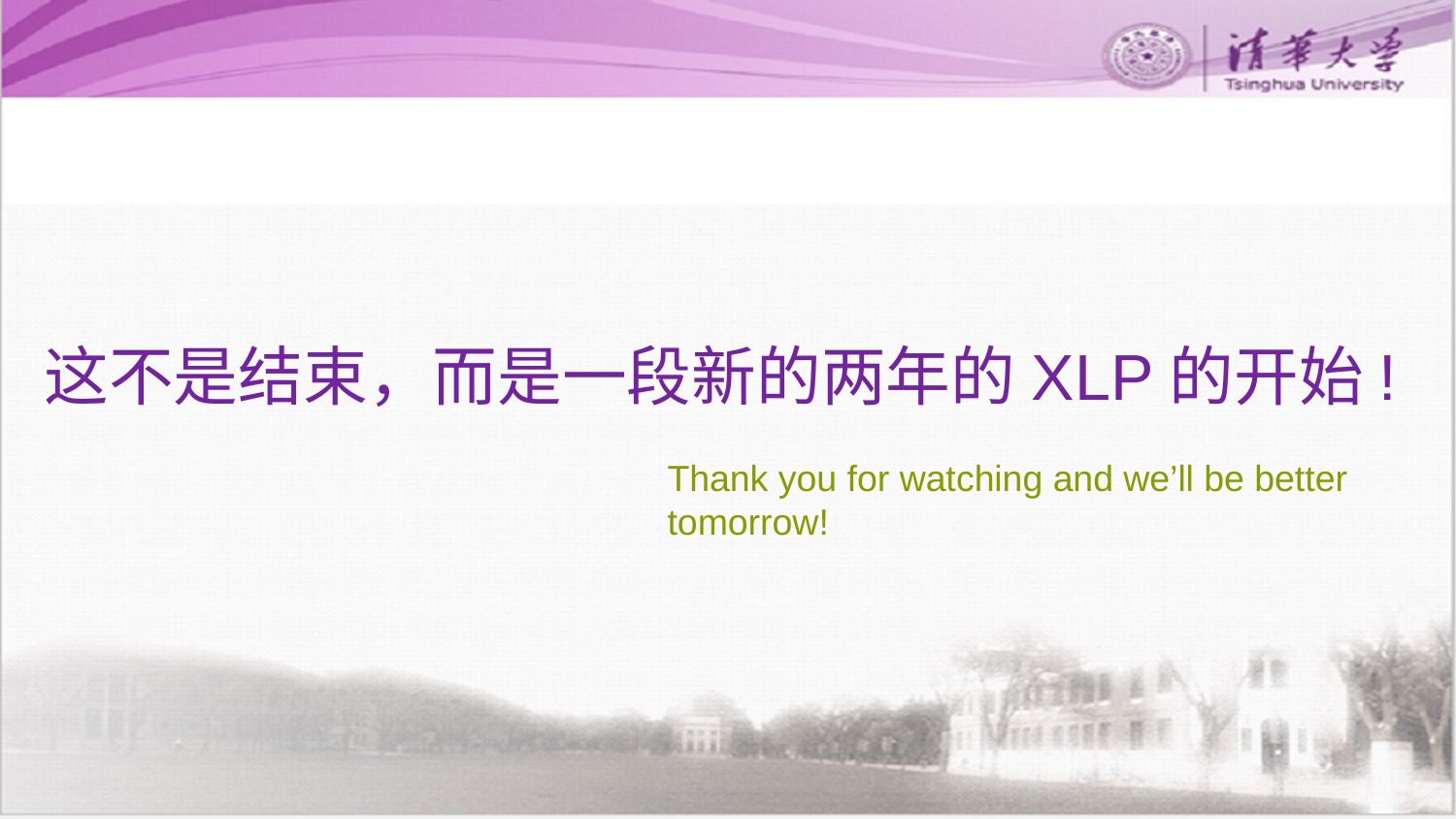

这不是结束，而是一段新的两年的XLP的开始!
Thank you for watching and we’ll be better tomorrow!